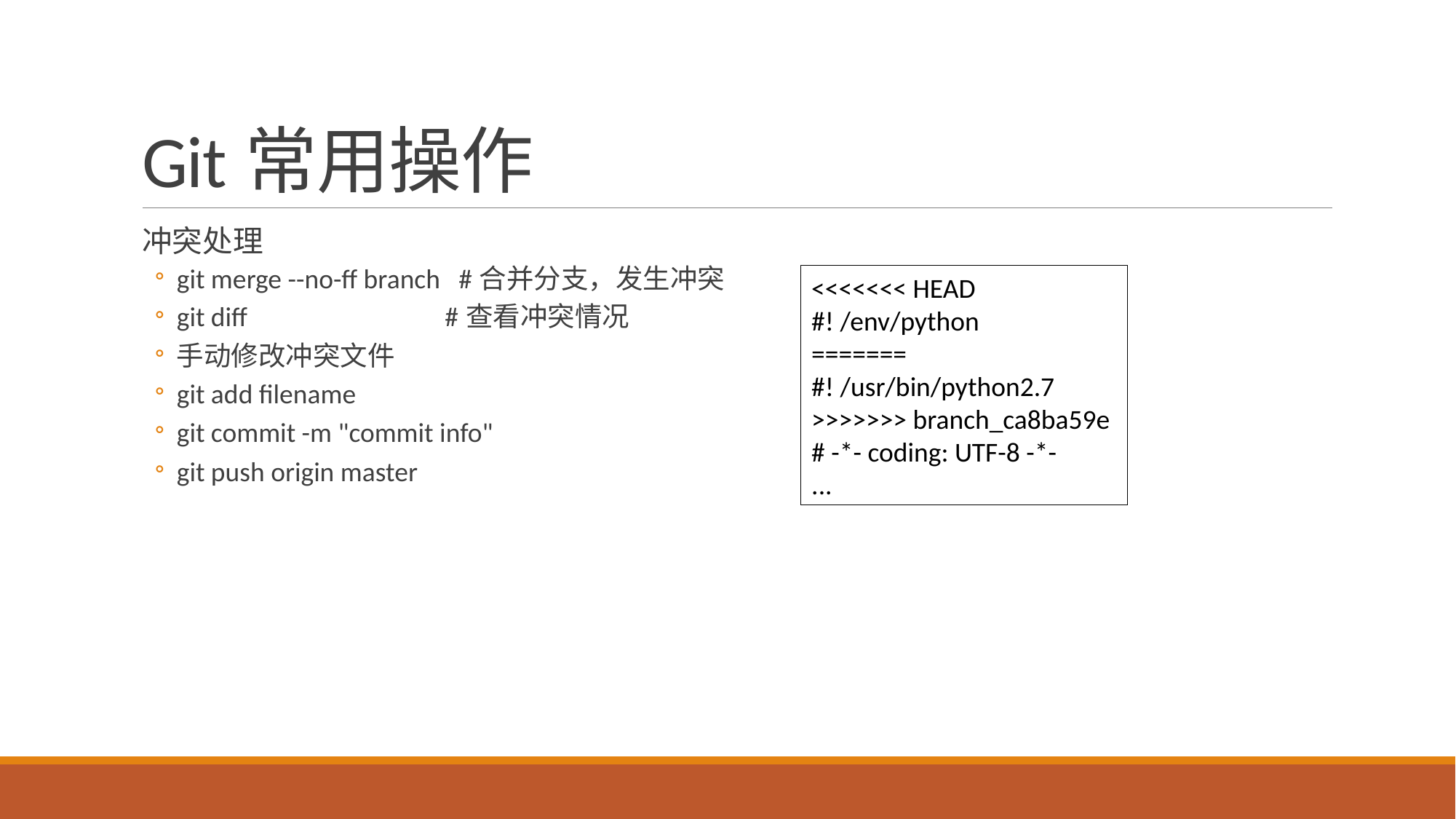

# Git常用操作
冲突处理
git merge --no-ff branch   #合并分支，发生冲突
git diff                                #查看冲突情况
手动修改冲突文件
git add filename
git commit -m "commit info"
git push origin master
<<<<<<< HEAD 
#! /env/python 
======= 
#! /usr/bin/python2.7 
>>>>>>> branch_ca8ba59e 
# -*- coding: UTF-8 -*- 
...